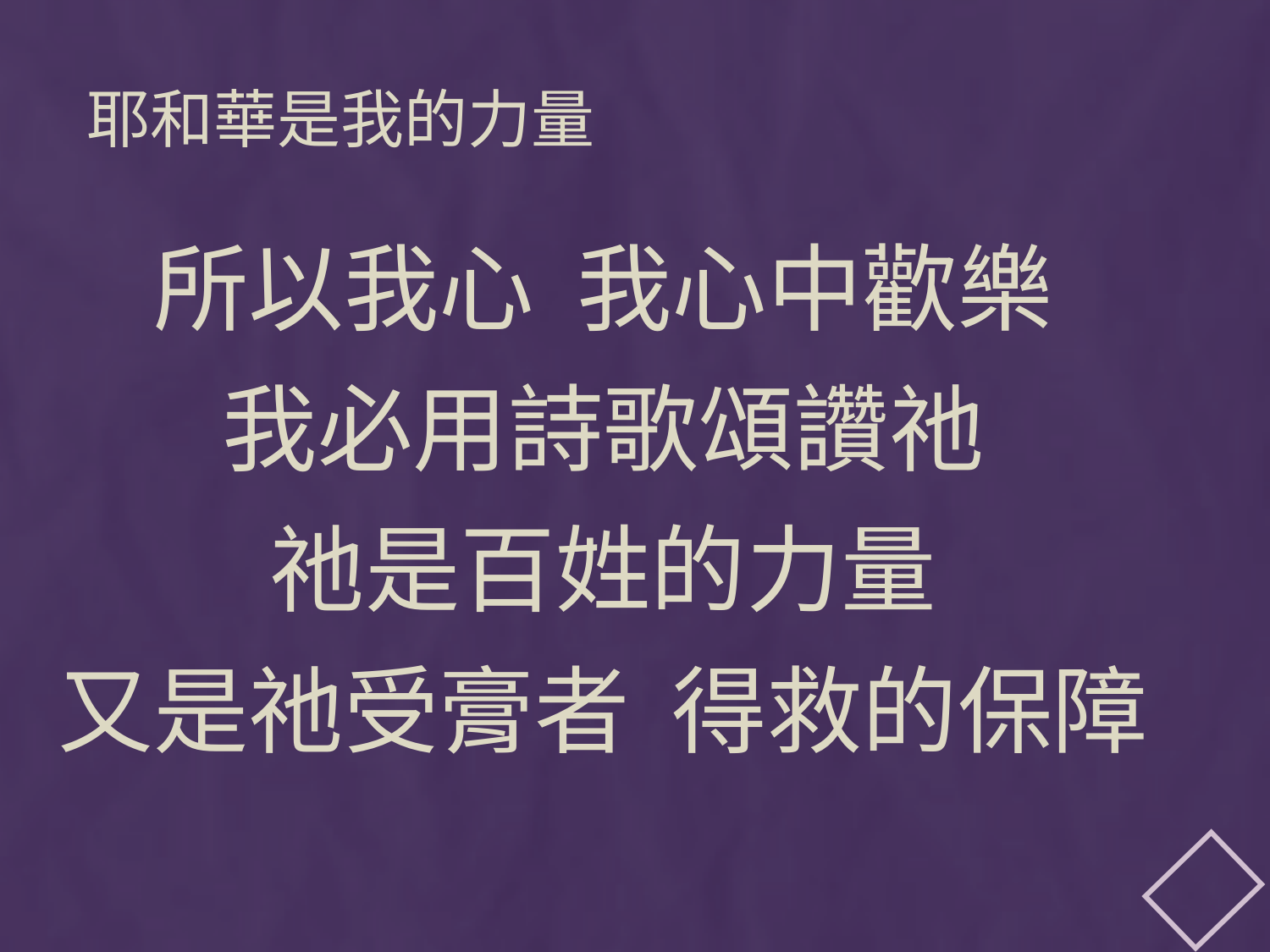

# 耶和華是我的力量
所以我心  我心中歡樂
我必用詩歌頌讚祂
祂是百姓的力量
又是祂受膏者  得救的保障